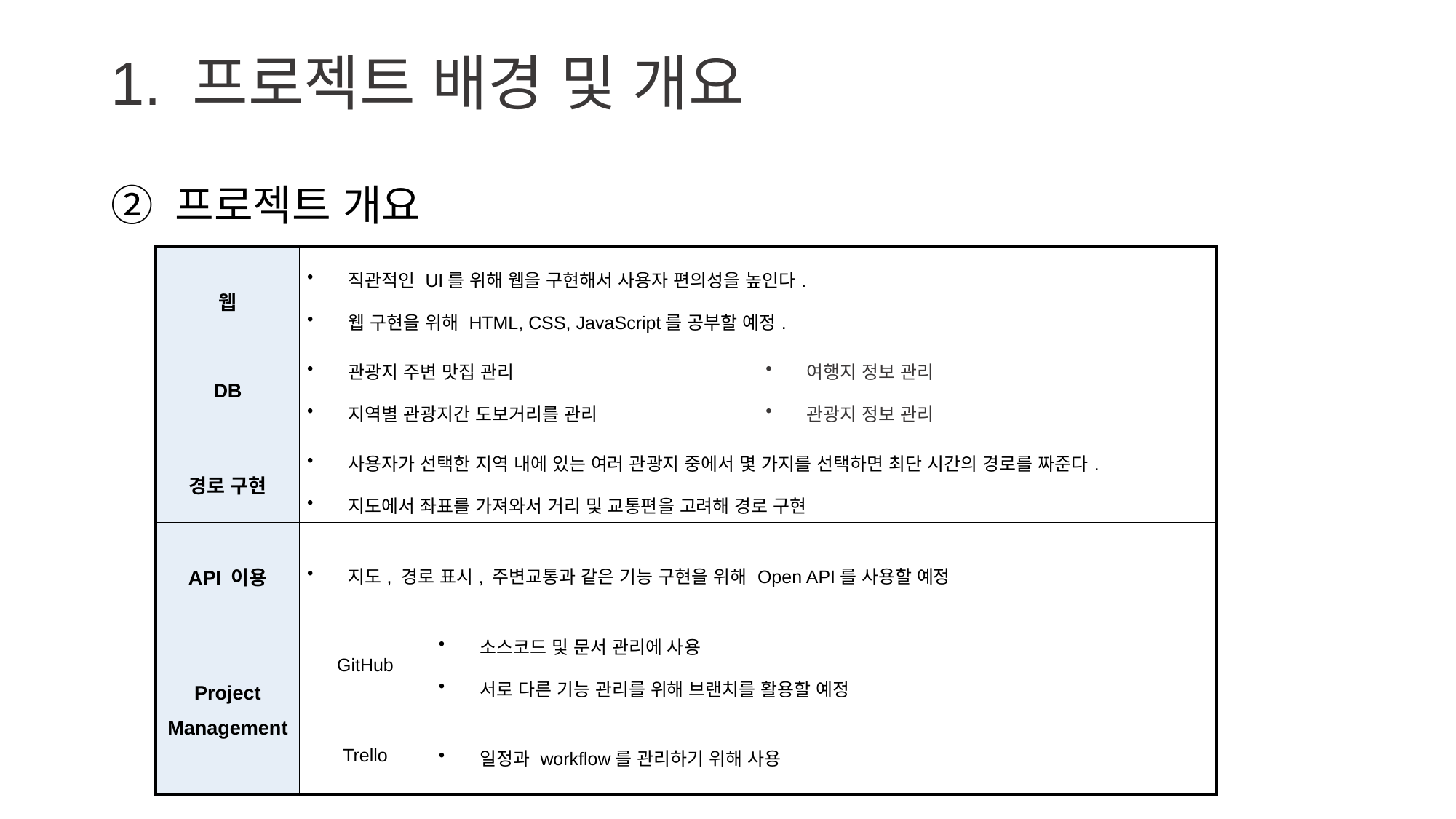

1. 프로젝트 배경 및 개요
② 프로젝트 개요
| 웹 | 직관적인 UI를 위해 웹을 구현해서 사용자 편의성을 높인다. 웹 구현을 위해 HTML, CSS, JavaScript를 공부할 예정. |  |  |
| --- | --- | --- | --- |
| DB | 관광지 주변 맛집 관리 지역별 관광지간 도보거리를 관리 |  | 여행지 정보 관리 관광지 정보 관리 |
| 경로 구현 | 사용자가 선택한 지역 내에 있는 여러 관광지 중에서 몇 가지를 선택하면 최단 시간의 경로를 짜준다. 지도에서 좌표를 가져와서 거리 및 교통편을 고려해 경로 구현 |  |  |
| API 이용 | 지도, 경로 표시, 주변교통과 같은 기능 구현을 위해 Open API를 사용할 예정 |  |  |
| Project Management | GitHub | 소스코드 및 문서 관리에 사용 서로 다른 기능 관리를 위해 브랜치를 활용할 예정 |  |
|  | Trello | 일정과 workflow를 관리하기 위해 사용 |  |